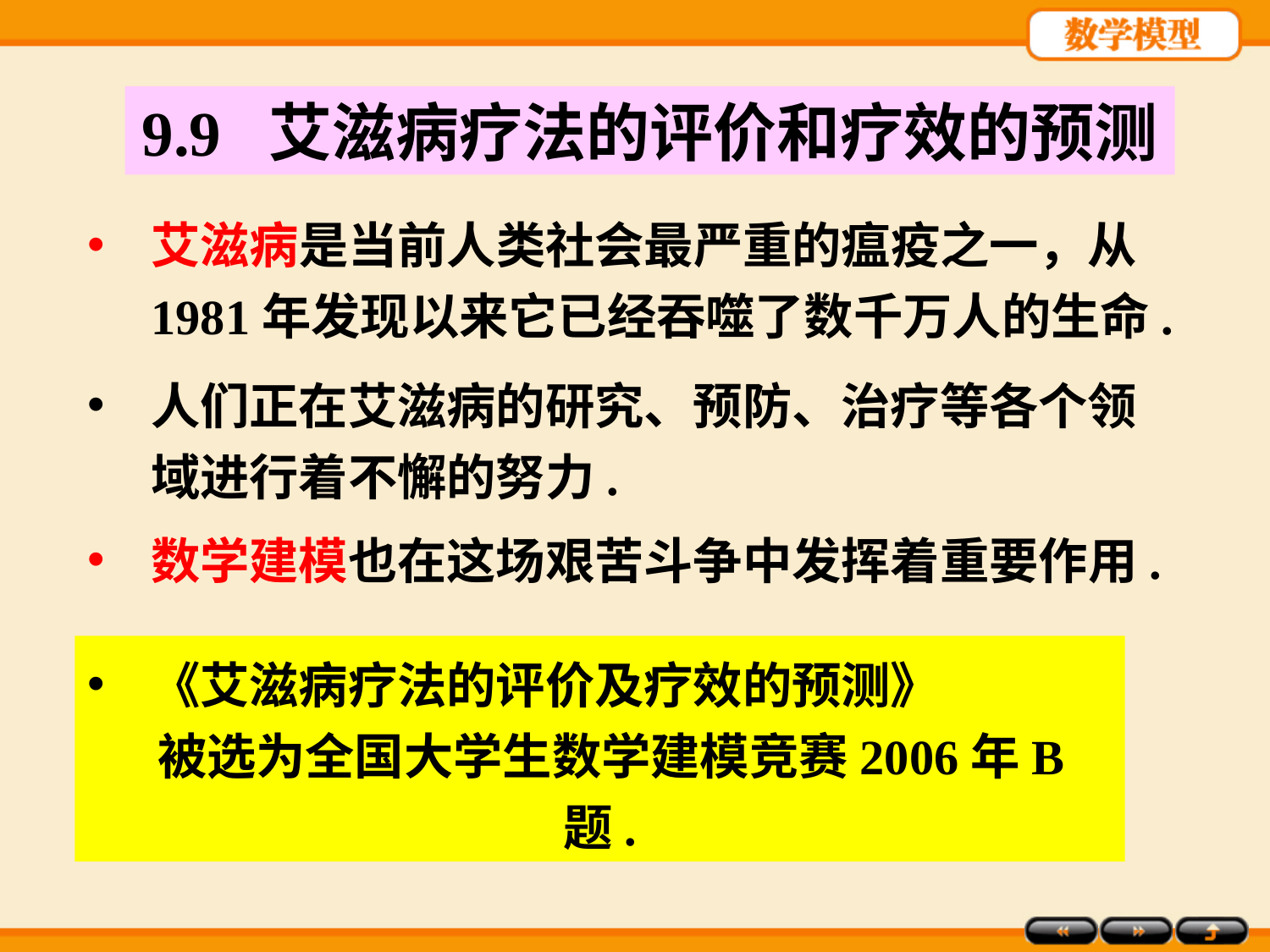

9.9	艾滋病疗法的评价和疗效的预测
艾滋病是当前人类社会最严重的瘟疫之一，从1981年发现以来它已经吞噬了数千万人的生命.
人们正在艾滋病的研究、预防、治疗等各个领域进行着不懈的努力.
数学建模也在这场艰苦斗争中发挥着重要作用.
《艾滋病疗法的评价及疗效的预测》
  被选为全国大学生数学建模竞赛2006年B题.